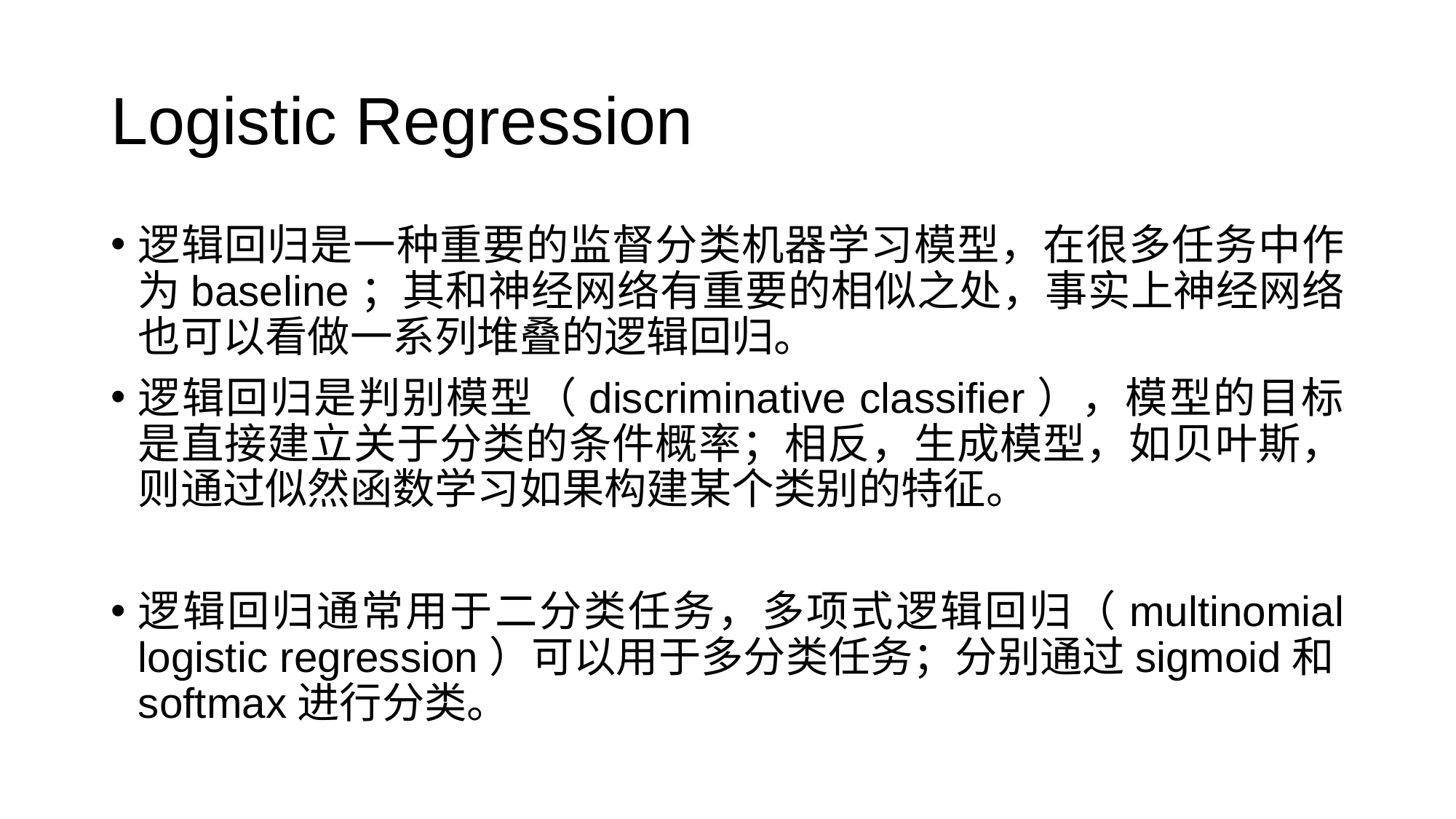

# Logistic Regression
逻辑回归是一种重要的监督分类机器学习模型，在很多任务中作为baseline；其和神经网络有重要的相似之处，事实上神经网络也可以看做一系列堆叠的逻辑回归。
逻辑回归是判别模型（discriminative classifier），模型的目标是直接建立关于分类的条件概率；相反，生成模型，如贝叶斯，则通过似然函数学习如果构建某个类别的特征。

逻辑回归通常用于二分类任务，多项式逻辑回归（multinomial logistic regression）可以用于多分类任务；分别通过sigmoid和softmax进行分类。